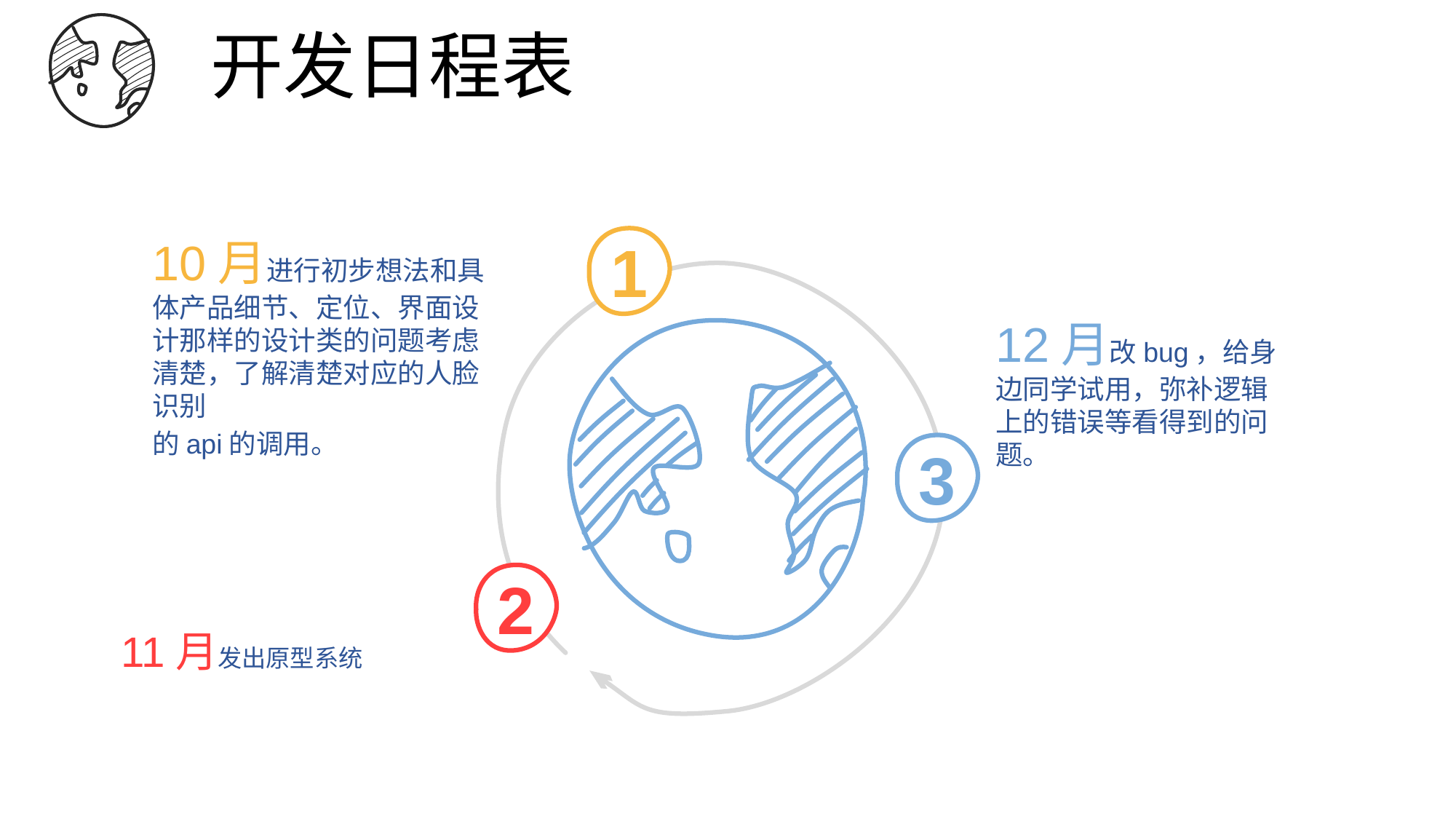

开发⽇程表

10月进⾏初步想法和具体产品细节、定位、界⾯设计那样的设计类的问题考虑清楚，了解清楚对应的⼈脸识别
的api的调⽤。
1

12月改bug，给⾝边同学试⽤，弥补逻辑上的错误等看得到的问题。

3

2
11月发出原型系统